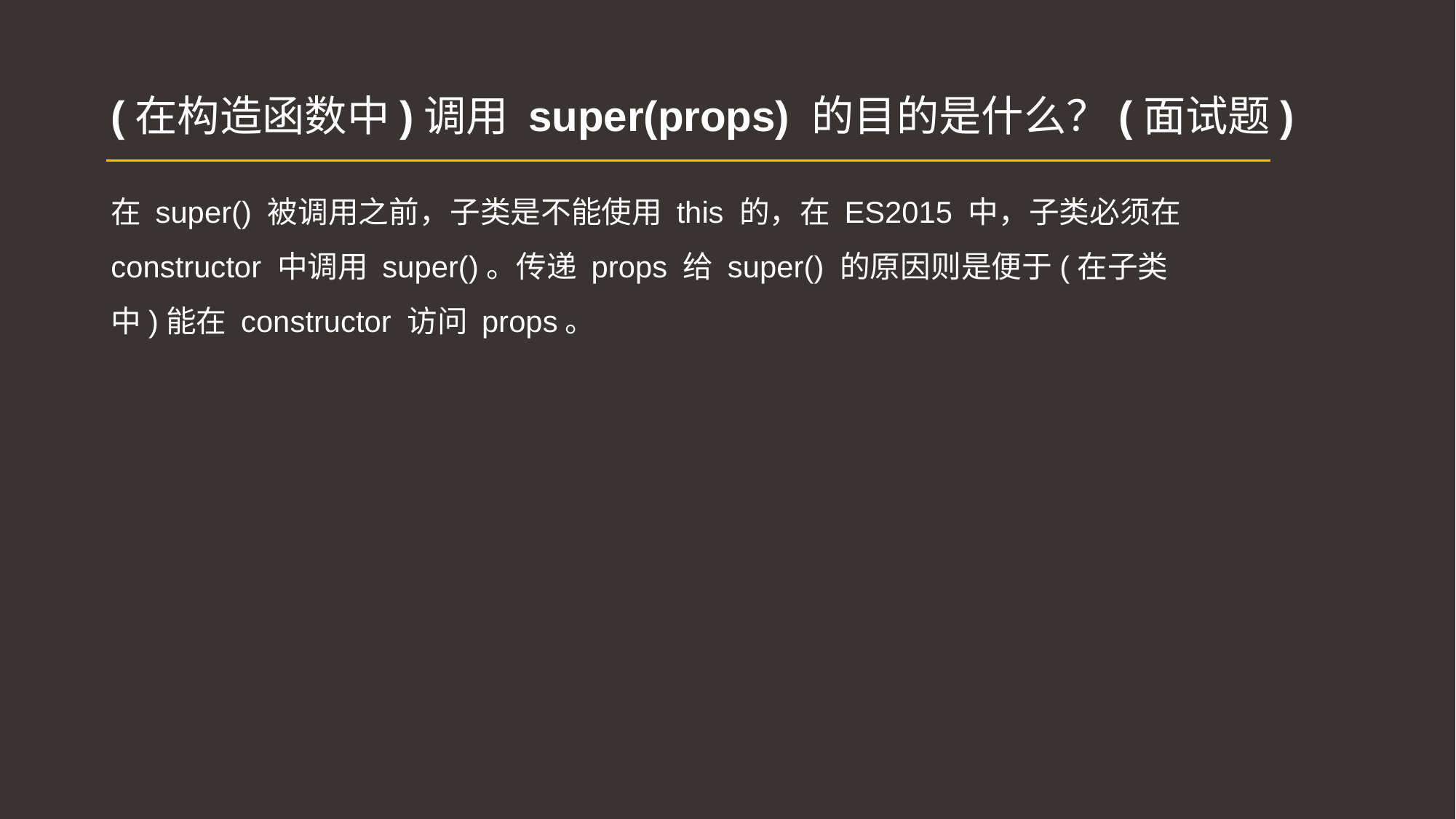

# (在构造函数中)调用 super(props) 的目的是什么？(面试题)
在 super() 被调用之前，子类是不能使用 this 的，在 ES2015 中，子类必须在 constructor 中调用 super()。传递 props 给 super() 的原因则是便于(在子类中)能在 constructor 访问 props。